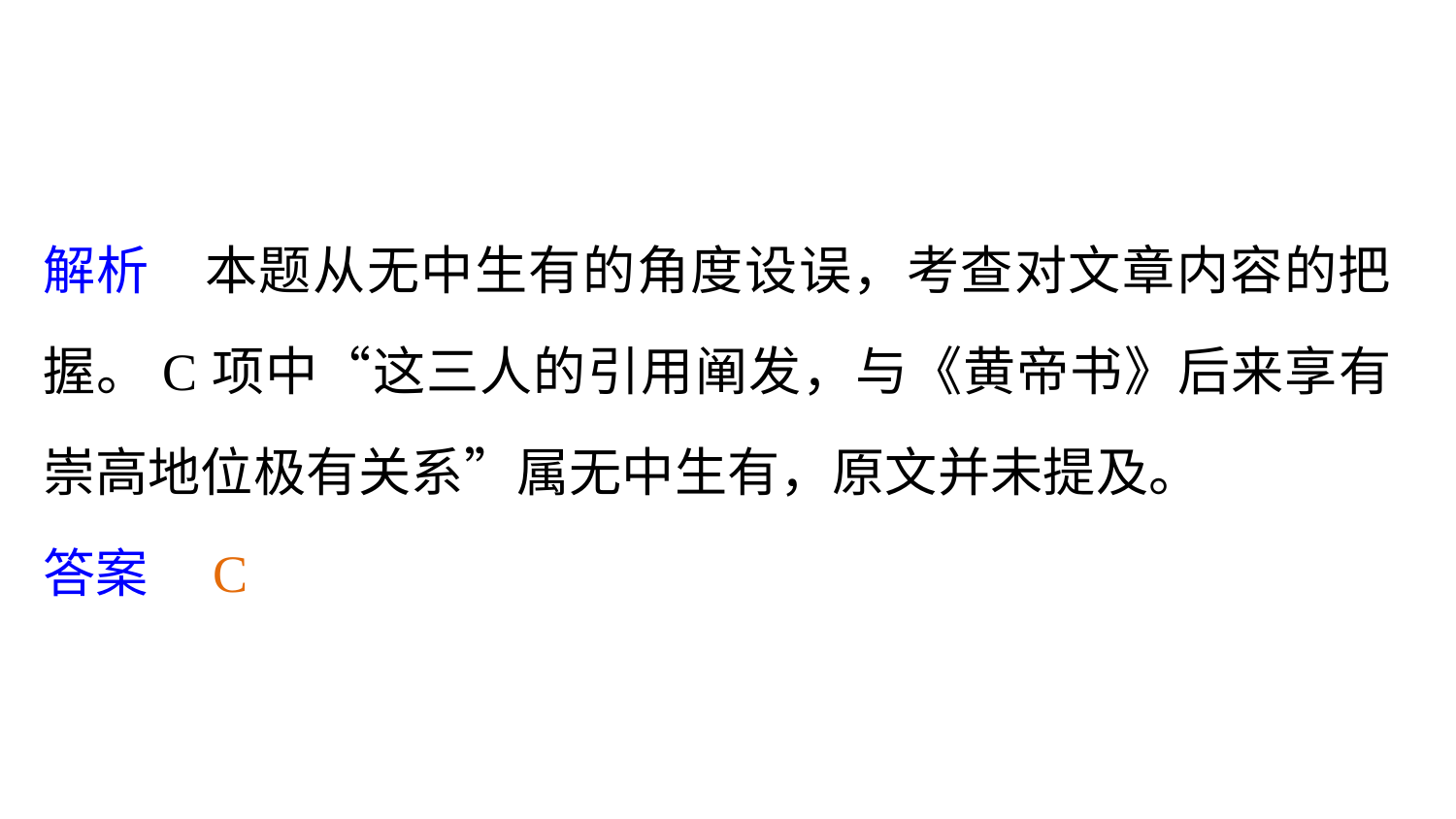

解析　本题从无中生有的角度设误，考查对文章内容的把握。C项中“这三人的引用阐发，与《黄帝书》后来享有崇高地位极有关系”属无中生有，原文并未提及。
答案　C